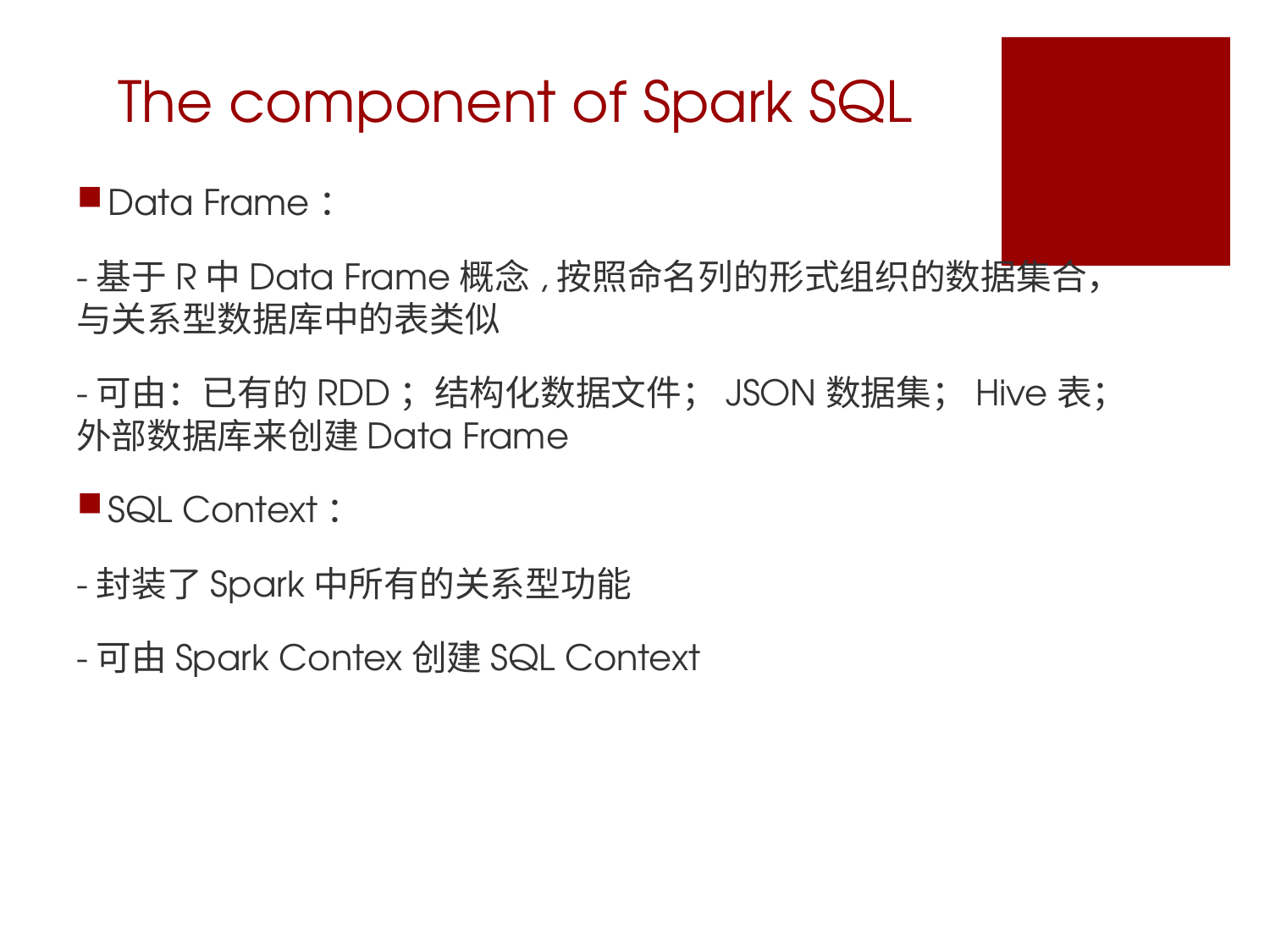

# The component of Spark SQL
Data Frame：
-基于R中Data Frame概念,按照命名列的形式组织的数据集合，与关系型数据库中的表类似
-可由：已有的RDD；结构化数据文件；JSON数据集；Hive表；外部数据库来创建Data Frame
SQL Context：
-封装了Spark中所有的关系型功能
-可由Spark Contex创建SQL Context